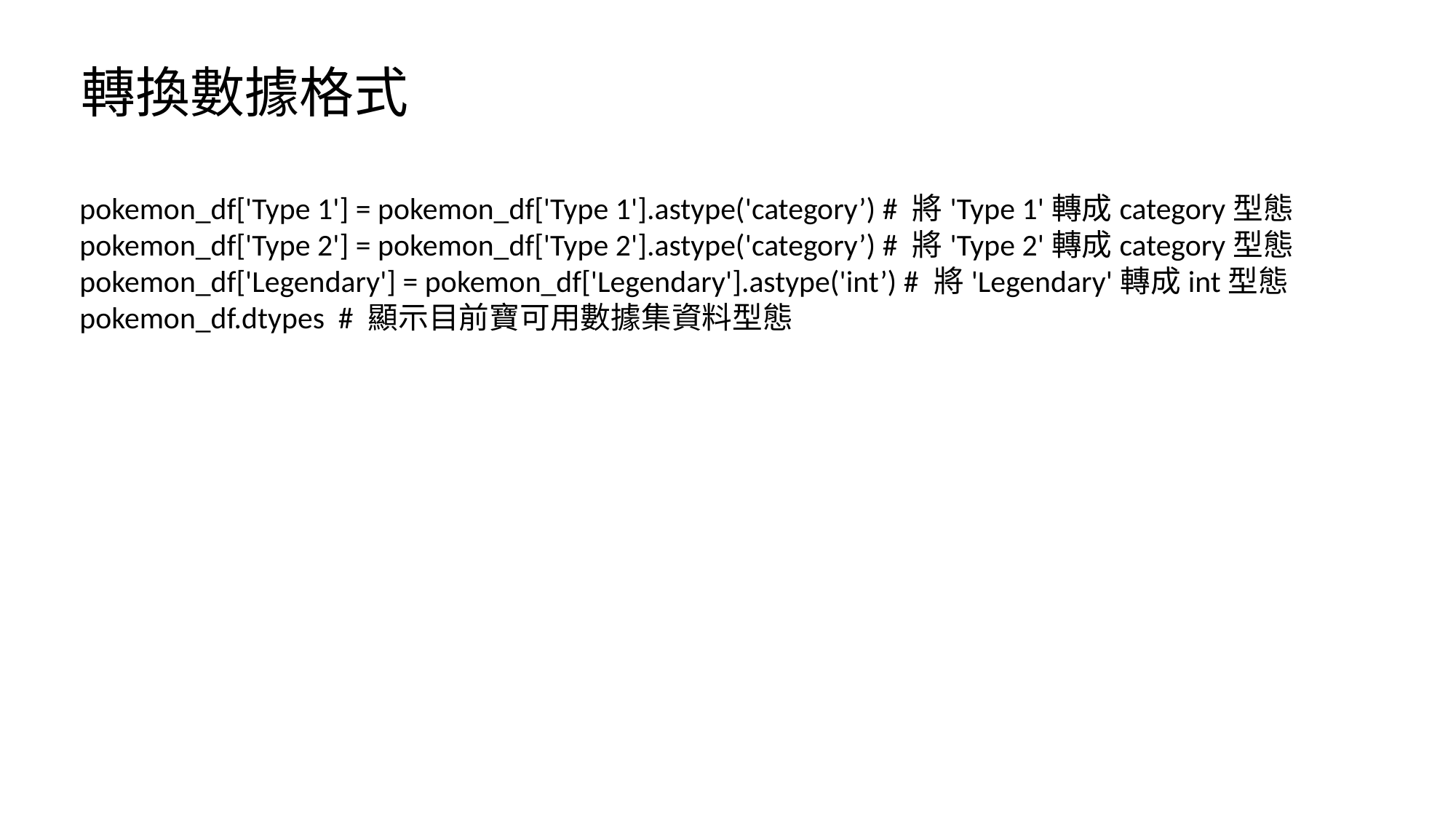

轉換數據格式
pokemon_df['Type 1'] = pokemon_df['Type 1'].astype('category’) # 將'Type 1'轉成category型態
pokemon_df['Type 2'] = pokemon_df['Type 2'].astype('category’) # 將'Type 2'轉成category型態
pokemon_df['Legendary'] = pokemon_df['Legendary'].astype('int’) # 將'Legendary'轉成int型態
pokemon_df.dtypes  # 顯示目前寶可用數據集資料型態